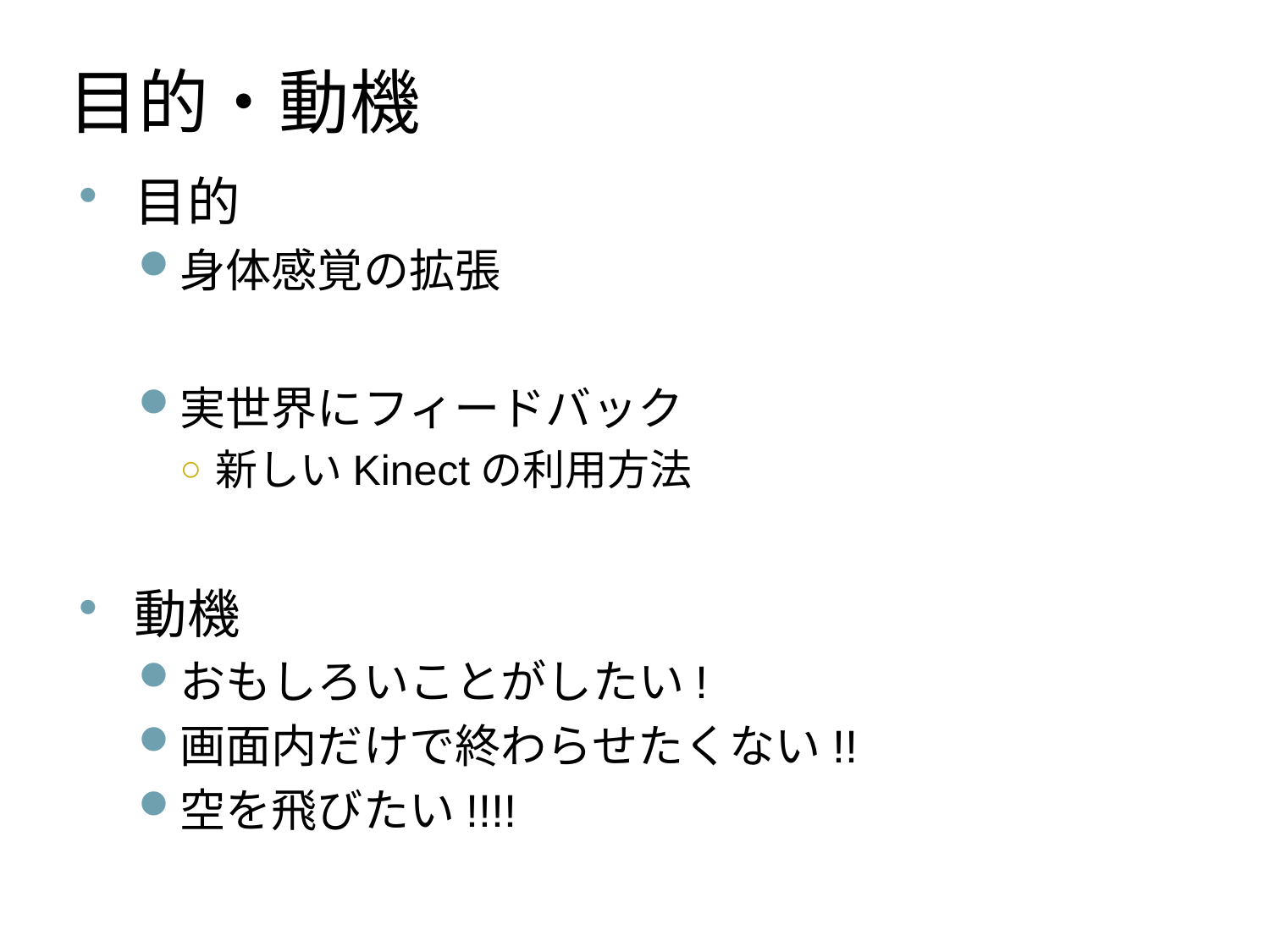

# 目的・動機
目的
身体感覚の拡張

実世界にフィードバック
新しいKinectの利用方法

動機
おもしろいことがしたい!
画面内だけで終わらせたくない!!
空を飛びたい!!!!